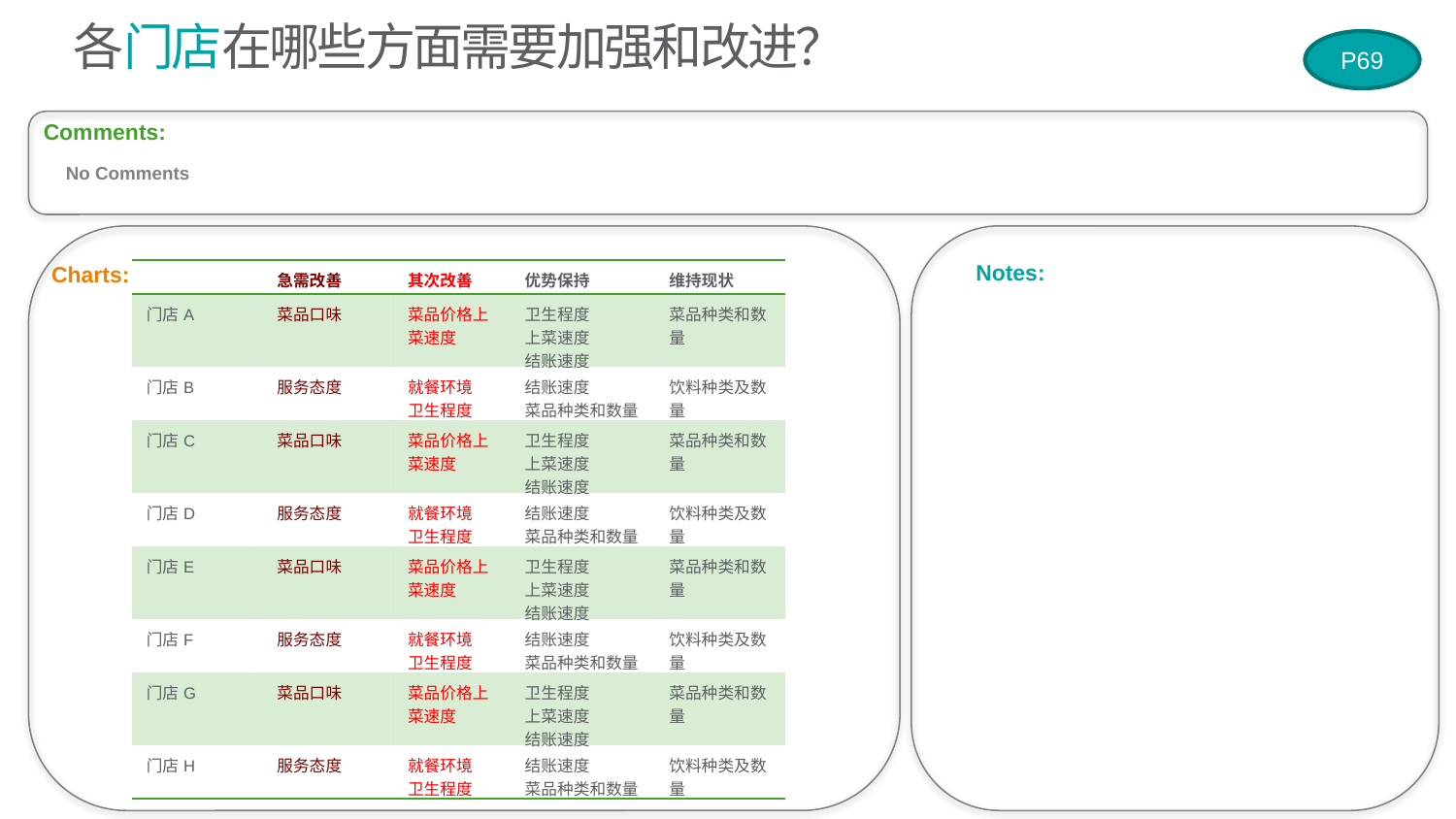

# 各门店在哪些方面需要加强和改进？
P69

Comments:
No Comments

 Notes:
Charts:
|  | 急需改善 | 其次改善 | 优势保持 | 维持现状 |
| --- | --- | --- | --- | --- |
| 门店A | 菜品口味 | 菜品价格上菜速度 | 卫生程度 上菜速度 结账速度 | 菜品种类和数量 |
| 门店B | 服务态度 | 就餐环境 卫生程度 | 结账速度 菜品种类和数量 | 饮料种类及数量 |
| 门店C | 菜品口味 | 菜品价格上菜速度 | 卫生程度 上菜速度 结账速度 | 菜品种类和数量 |
| 门店D | 服务态度 | 就餐环境 卫生程度 | 结账速度 菜品种类和数量 | 饮料种类及数量 |
| 门店E | 菜品口味 | 菜品价格上菜速度 | 卫生程度 上菜速度 结账速度 | 菜品种类和数量 |
| 门店F | 服务态度 | 就餐环境 卫生程度 | 结账速度 菜品种类和数量 | 饮料种类及数量 |
| 门店G | 菜品口味 | 菜品价格上菜速度 | 卫生程度 上菜速度 结账速度 | 菜品种类和数量 |
| 门店H | 服务态度 | 就餐环境 卫生程度 | 结账速度 菜品种类和数量 | 饮料种类及数量 |